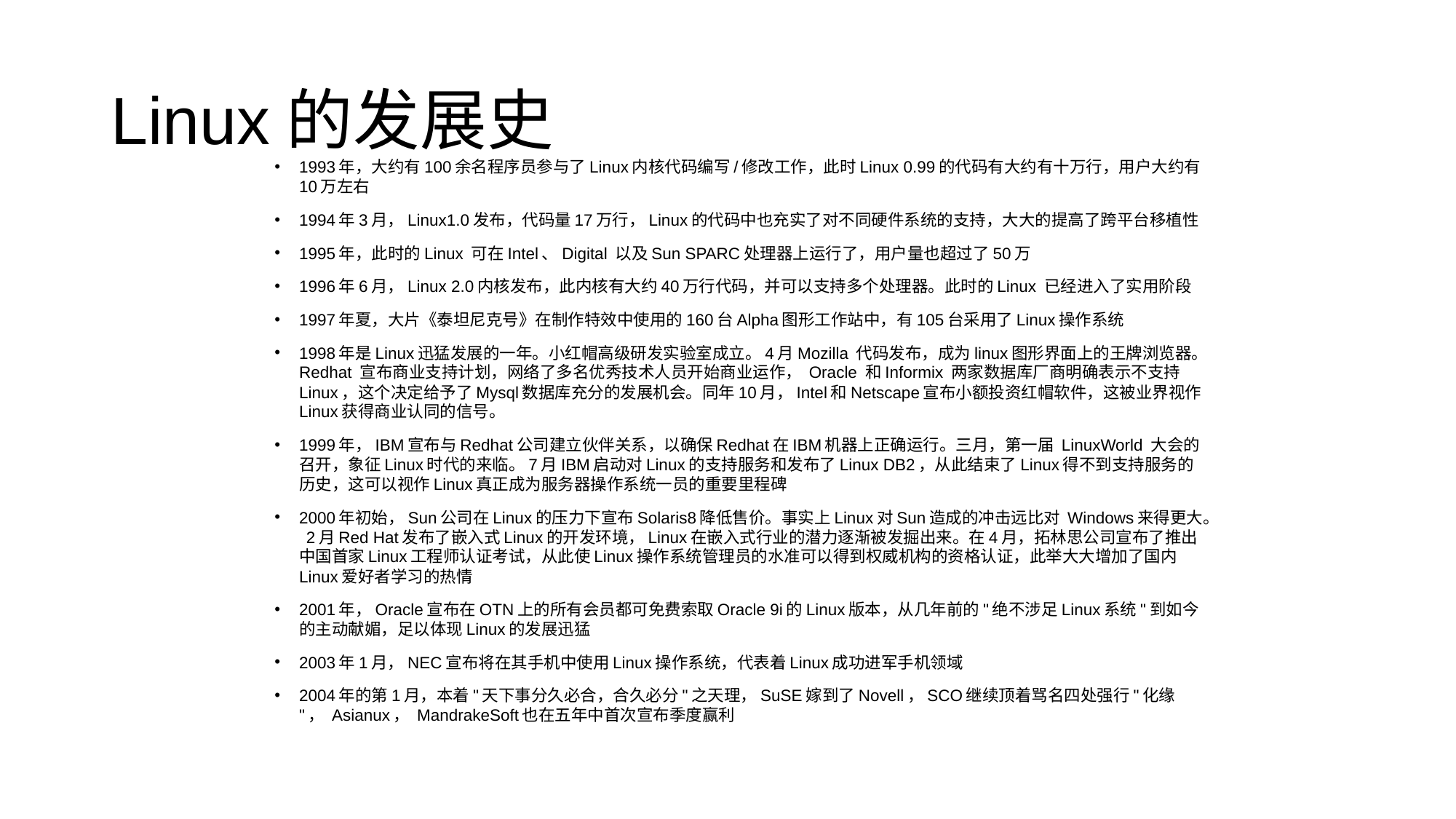

Linux的发展史
1993年，大约有100余名程序员参与了Linux内核代码编写/修改工作，此时Linux 0.99的代码有大约有十万行，用户大约有10万左右
1994年3月，Linux1.0发布，代码量17万行，Linux的代码中也充实了对不同硬件系统的支持，大大的提高了跨平台移植性
1995年，此时的Linux 可在Intel、Digital 以及Sun SPARC处理器上运行了，用户量也超过了50万
1996年6月，Linux 2.0内核发布，此内核有大约40万行代码，并可以支持多个处理器。此时的Linux 已经进入了实用阶段
1997年夏，大片《泰坦尼克号》在制作特效中使用的160台Alpha图形工作站中，有105台采用了Linux操作系统
1998年是Linux迅猛发展的一年。小红帽高级研发实验室成立。4月Mozilla 代码发布，成为linux图形界面上的王牌浏览器。Redhat 宣布商业支持计划，网络了多名优秀技术人员开始商业运作， Oracle 和Informix 两家数据库厂商明确表示不支持Linux，这个决定给予了Mysql数据库充分的发展机会。同年10月，Intel和Netscape宣布小额投资红帽软件，这被业界视作Linux获得商业认同的信号。
1999年，IBM宣布与Redhat公司建立伙伴关系，以确保Redhat在IBM机器上正确运行。三月，第一届 LinuxWorld 大会的召开，象征Linux时代的来临。7月IBM启动对Linux的支持服务和发布了Linux DB2，从此结束了Linux得不到支持服务的历史，这可以视作Linux真正成为服务器操作系统一员的重要里程碑
2000年初始，Sun公司在Linux的压力下宣布Solaris8降低售价。事实上Linux对Sun造成的冲击远比对 Windows来得更大。 2月Red Hat发布了嵌入式Linux的开发环境，Linux在嵌入式行业的潜力逐渐被发掘出来。在4月，拓林思公司宣布了推出中国首家Linux工程师认证考试，从此使Linux操作系统管理员的水准可以得到权威机构的资格认证，此举大大增加了国内Linux爱好者学习的热情
2001年，Oracle宣布在OTN上的所有会员都可免费索取Oracle 9i的Linux版本，从几年前的"绝不涉足Linux系统"到如今的主动献媚，足以体现Linux的发展迅猛
2003年1月，NEC宣布将在其手机中使用Linux操作系统，代表着Linux成功进军手机领域
2004年的第1月，本着"天下事分久必合，合久必分"之天理，SuSE嫁到了Novell，SCO继续顶着骂名四处强行"化缘 "， Asianux， MandrakeSoft也在五年中首次宣布季度赢利